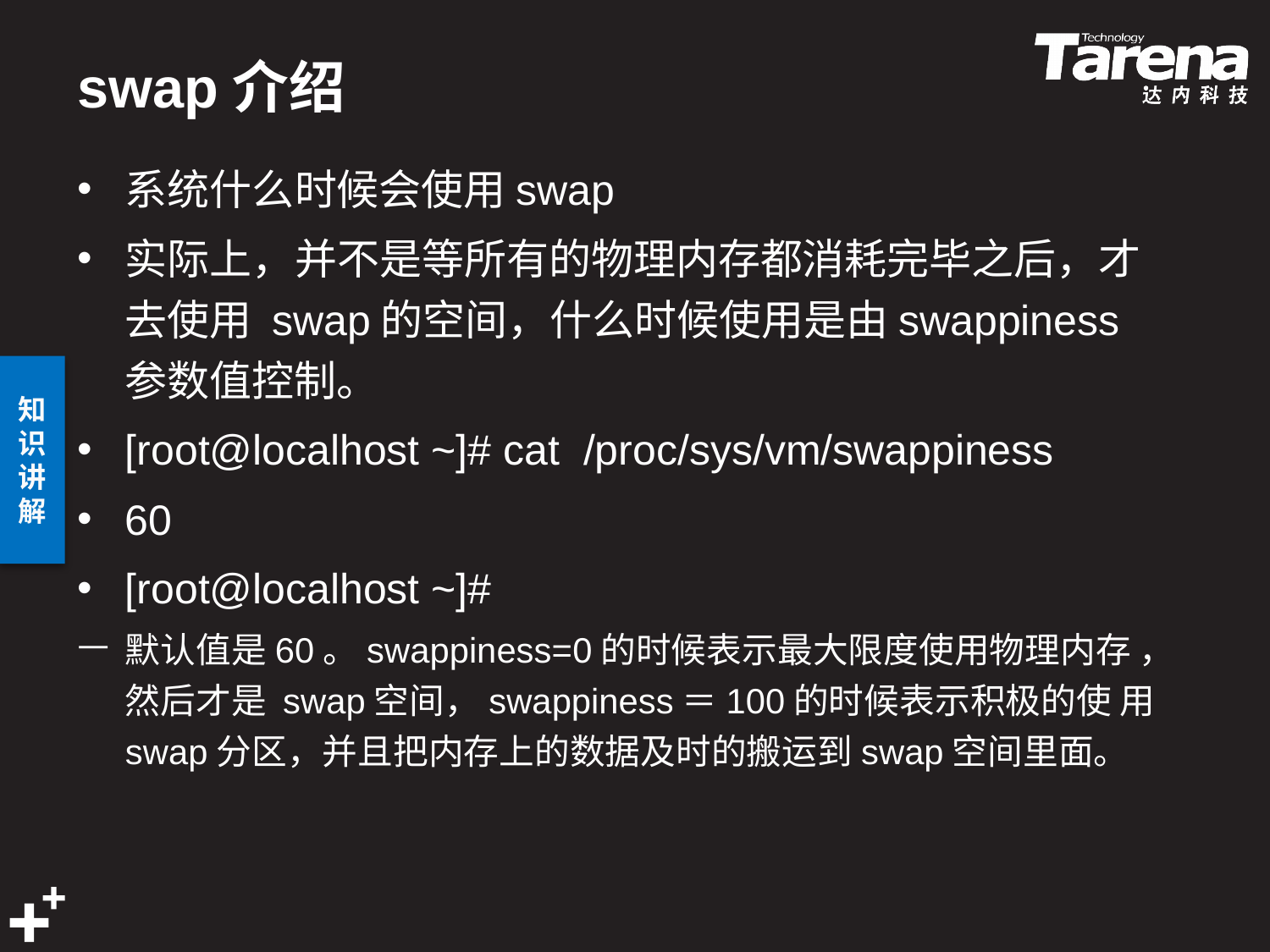

# swap介绍
系统什么时候会使用swap
实际上，并不是等所有的物理内存都消耗完毕之后，才去使用 swap的空间，什么时候使用是由swappiness 参数值控制。
[root@localhost ~]# cat  /proc/sys/vm/swappiness
60
[root@localhost ~]#
默认值是60。swappiness=0的时候表示最大限度使用物理内存 ，然后才是 swap空间，swappiness＝100的时候表示积极的使 用swap分区，并且把内存上的数据及时的搬运到swap空间里面。